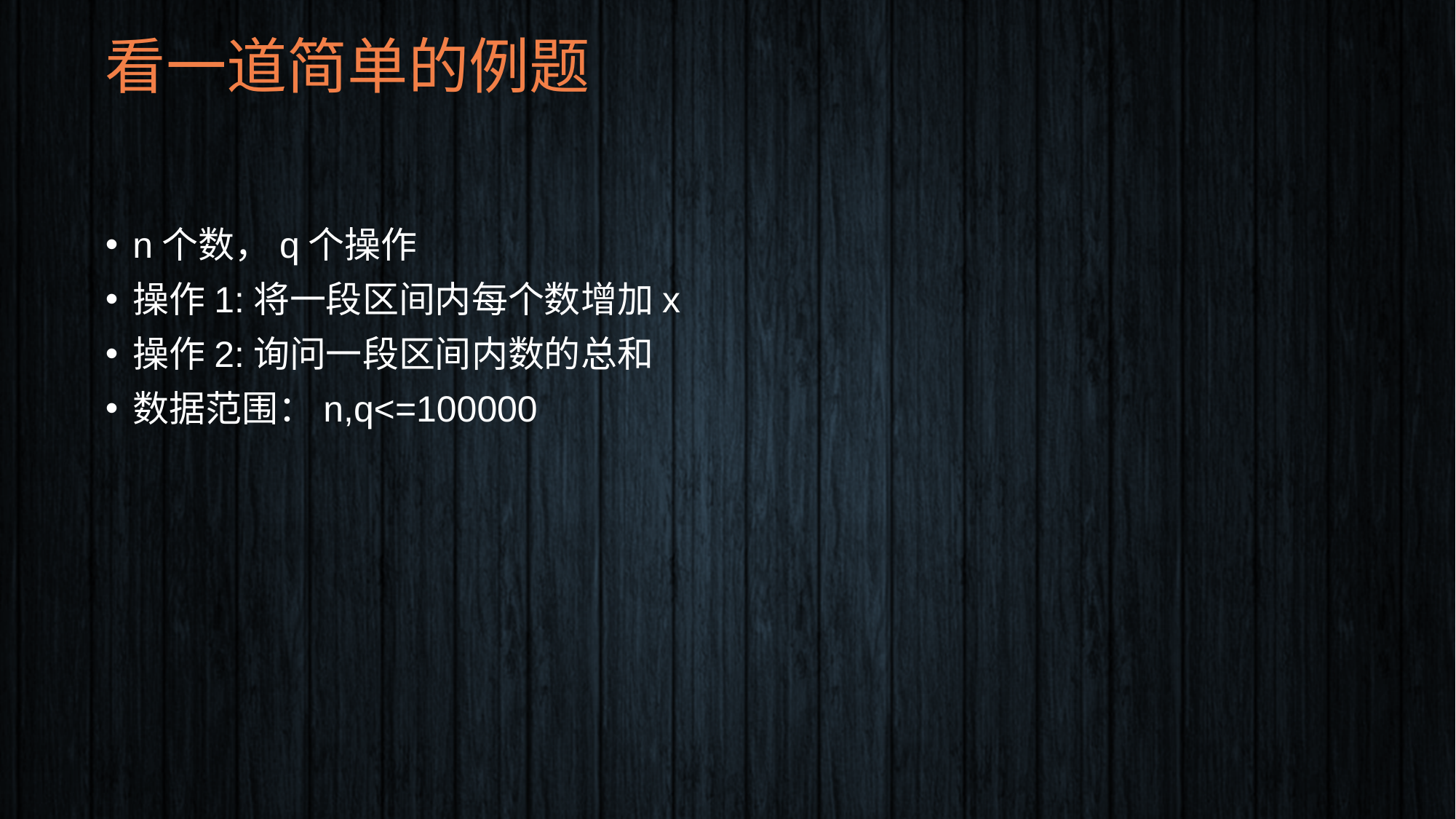

# 看一道简单的例题
n个数，q个操作
操作1:将一段区间内每个数增加x
操作2:询问一段区间内数的总和
数据范围：n,q<=100000